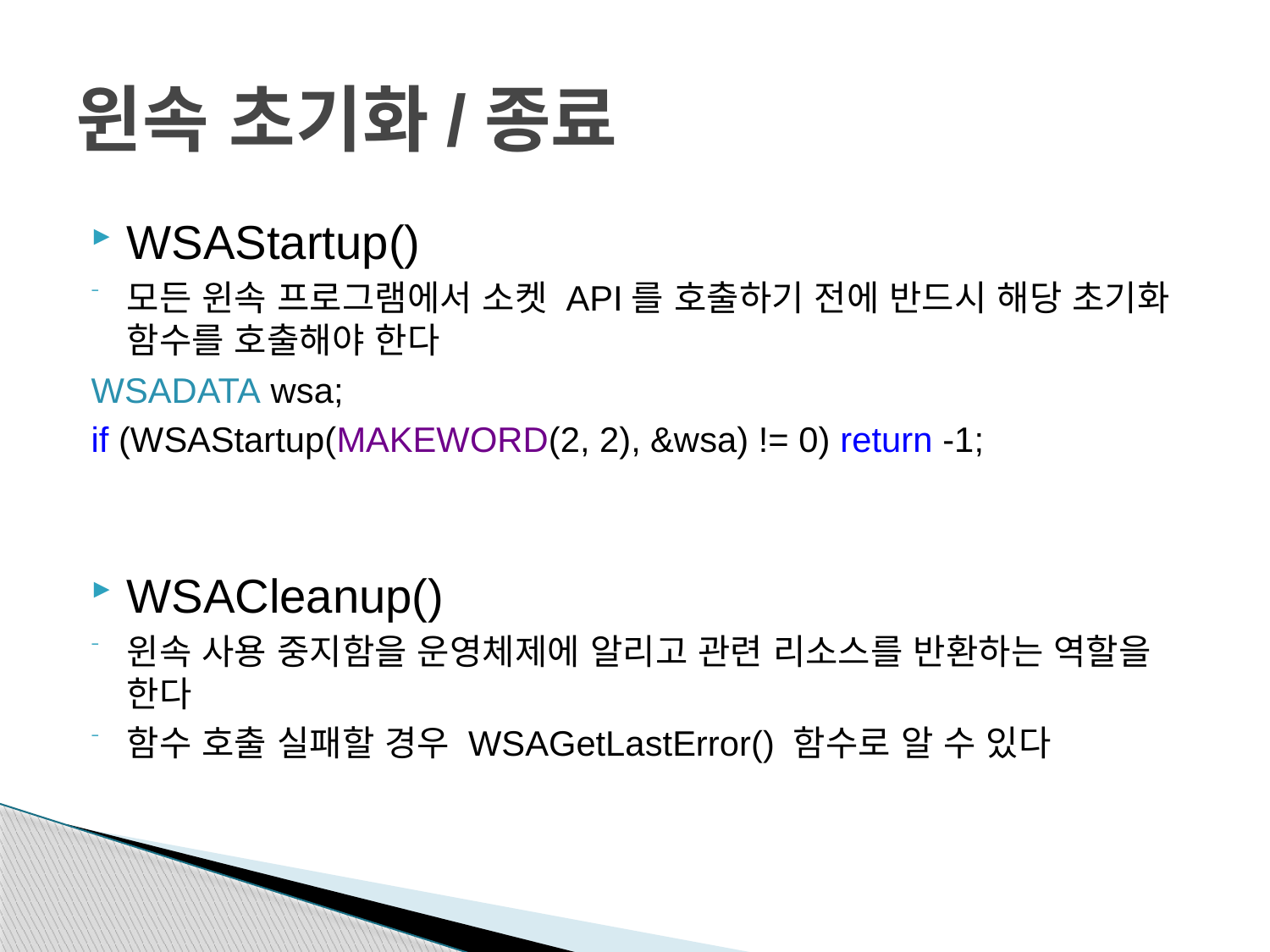

# 윈속 초기화/종료
WSAStartup()
모든 윈속 프로그램에서 소켓 API를 호출하기 전에 반드시 해당 초기화 함수를 호출해야 한다
WSADATA wsa;
if (WSAStartup(MAKEWORD(2, 2), &wsa) != 0) return -1;

WSACleanup()
윈속 사용 중지함을 운영체제에 알리고 관련 리소스를 반환하는 역할을 한다
함수 호출 실패할 경우 WSAGetLastError() 함수로 알 수 있다